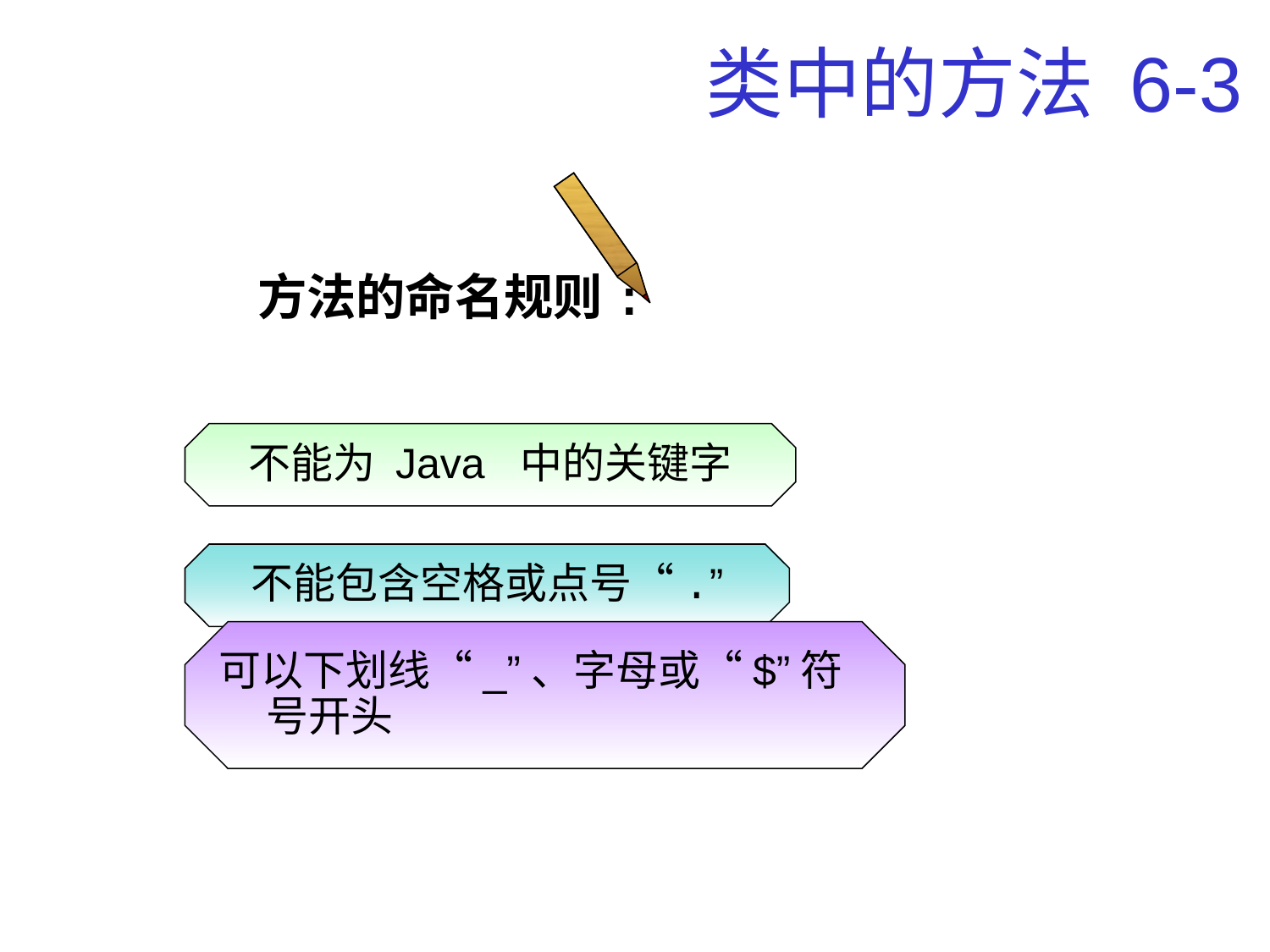

# 类中的方法 6-3

方法的命名规则:
不能为 Java 中的关键字
不能包含空格或点号“.”
可以下划线“_”、字母或“$”符号开头
20